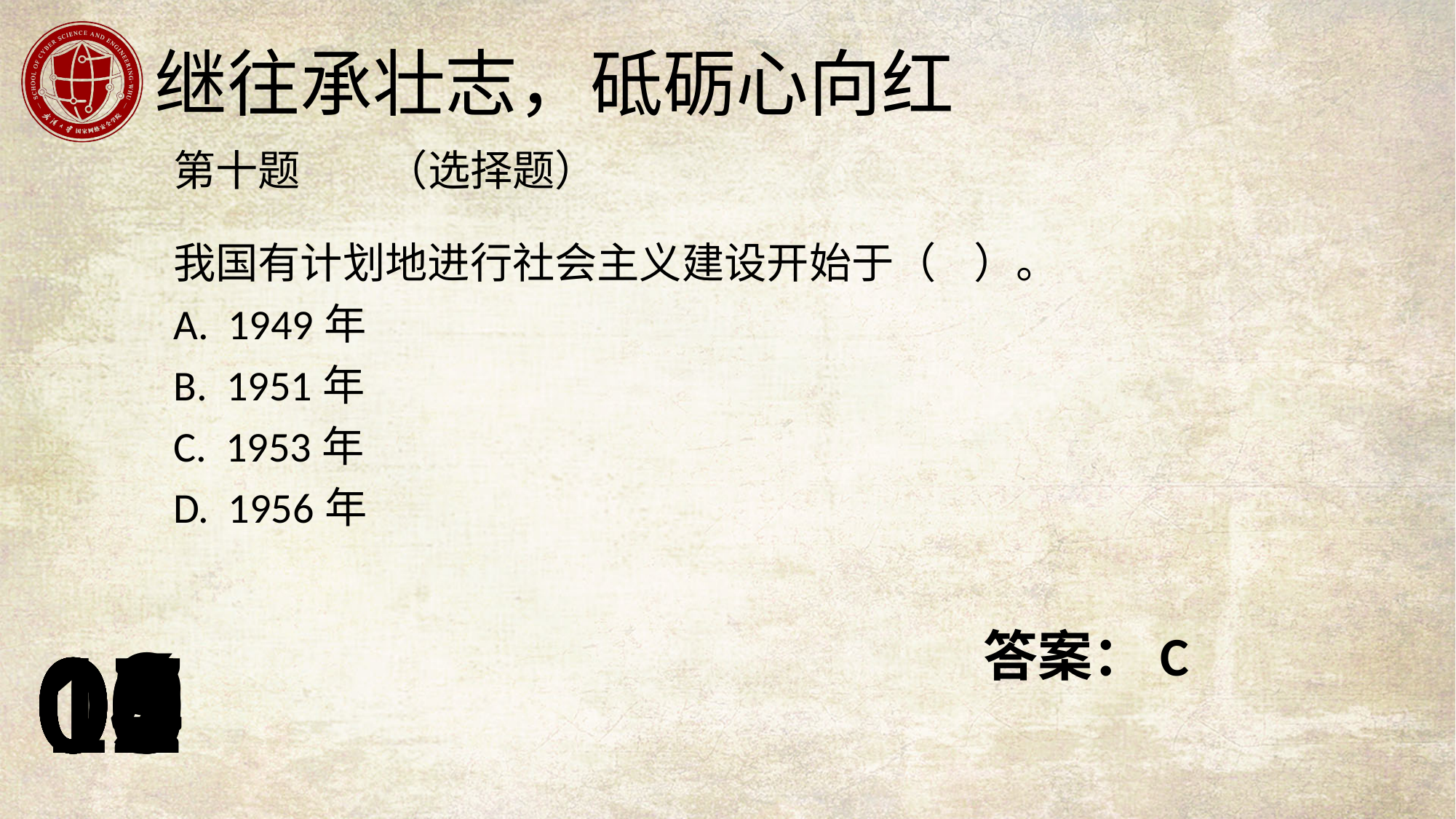

第十题         （选择题）
我国有计划地进行社会主义建设开始于（    ）。
A.  1949年
B.  1951年
C.  1953年
D.  1956年
答案：C